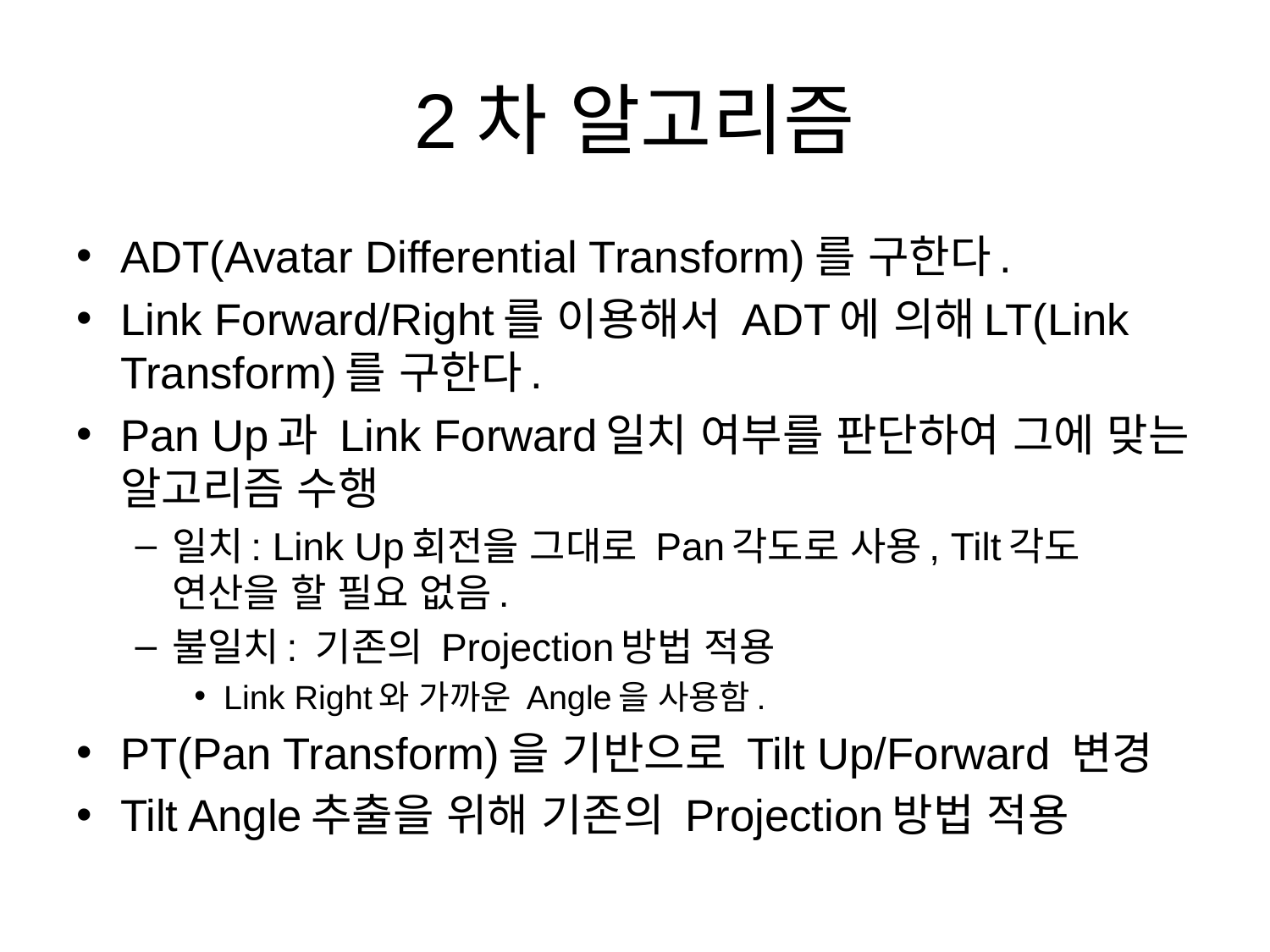

# 2차 알고리즘
ADT(Avatar Differential Transform)를 구한다.
Link Forward/Right를 이용해서 ADT에 의해LT(Link Transform)를 구한다.
Pan Up과 Link Forward일치 여부를 판단하여 그에 맞는 알고리즘 수행
일치: Link Up회전을 그대로 Pan각도로 사용, Tilt각도 연산을 할 필요 없음.
불일치: 기존의 Projection방법 적용
Link Right와 가까운 Angle을 사용함.
PT(Pan Transform)을 기반으로 Tilt Up/Forward 변경
Tilt Angle추출을 위해 기존의 Projection방법 적용